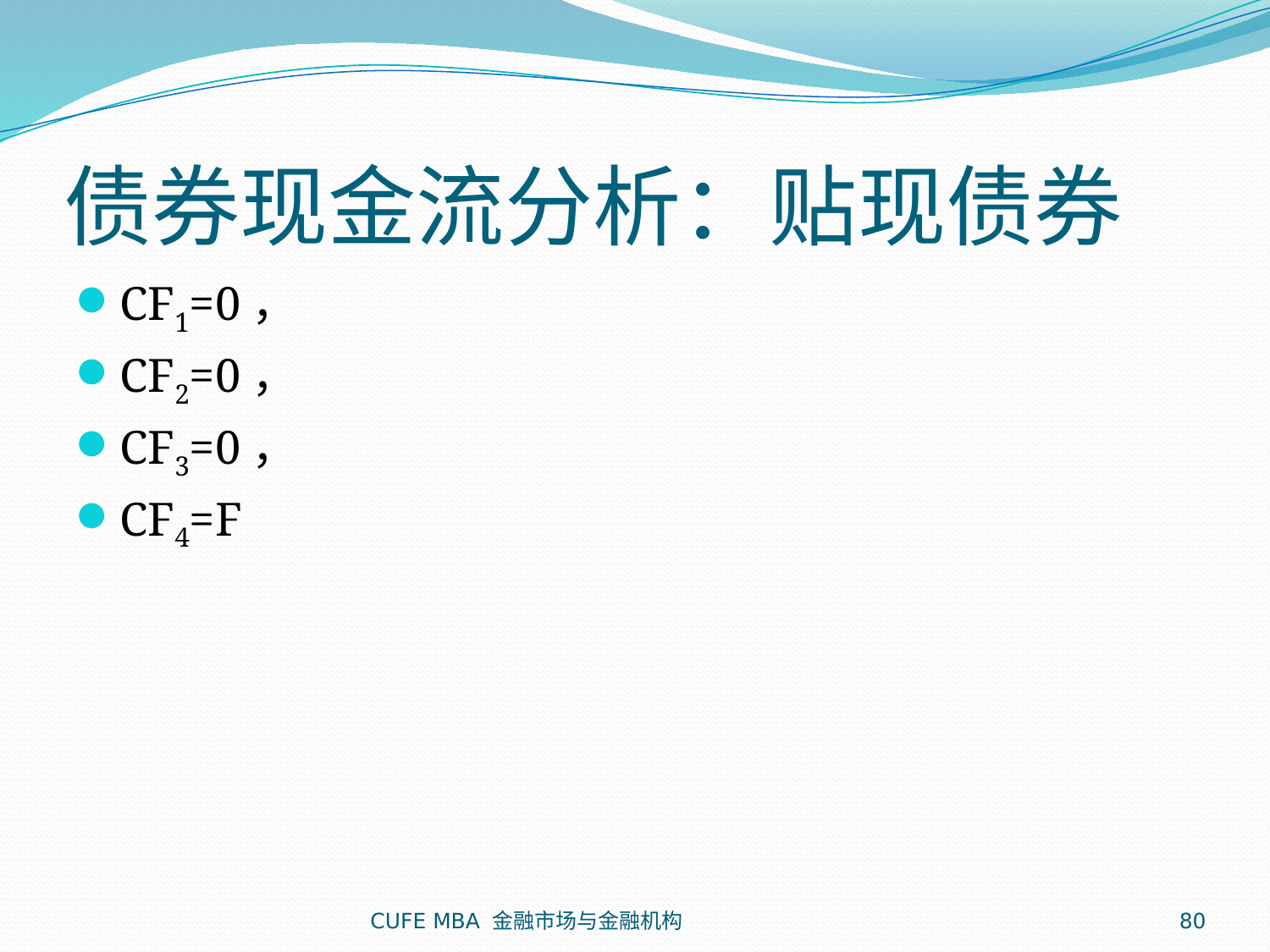

# 债券现金流分析：贴现债券
CF1=0，
CF2=0，
CF3=0，
CF4=F

CUFE MBA 金融市场与金融机构
80